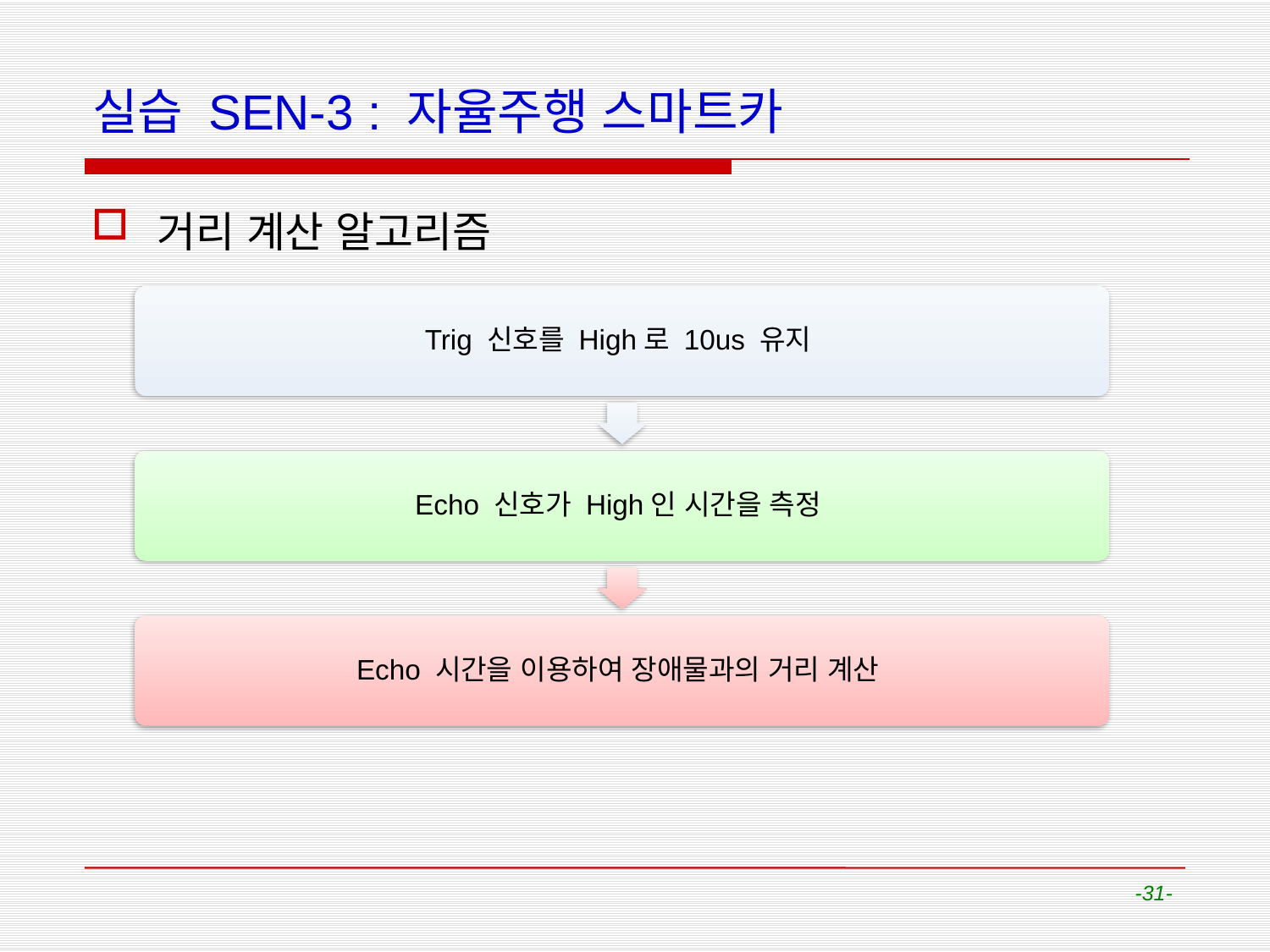

# 실습 SEN-3 : 자율주행 스마트카
거리 계산 알고리즘
Trig 신호를 High로 10us 유지

Echo 신호가 High인 시간을 측정

Echo 시간을 이용하여 장애물과의 거리 계산
-31-